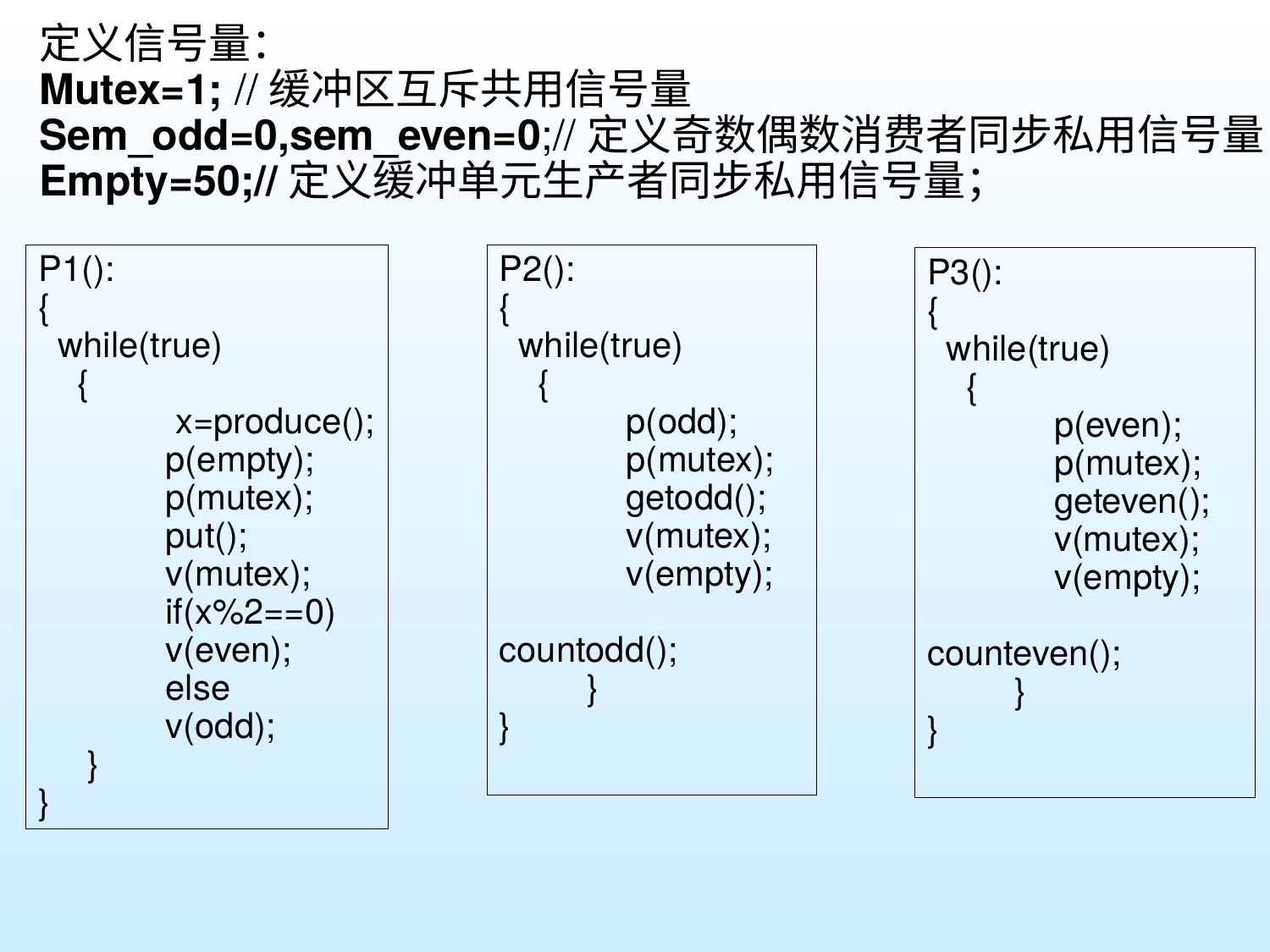

定义信号量：
Mutex=1; //缓冲区互斥共用信号量
Sem_odd=0,sem_even=0;//定义奇数偶数消费者同步私用信号量；
Empty=50;//定义缓冲单元生产者同步私用信号量；
P1():
{
  while(true)
    {
	 x=produce();
        	p(empty);
	p(mutex);
	put();
	v(mutex);
	if(x%2==0)
	v(even);
	else
	v(odd);
     }
}
P2():
{
  while(true)
    {
        	p(odd);
	p(mutex);
	getodd();
	v(mutex);
	v(empty);
	countodd();
         }
}

P3():
{
  while(true)
    {
        	p(even);
	p(mutex);
	geteven();
	v(mutex);
	v(empty);
	counteven();
         }
}